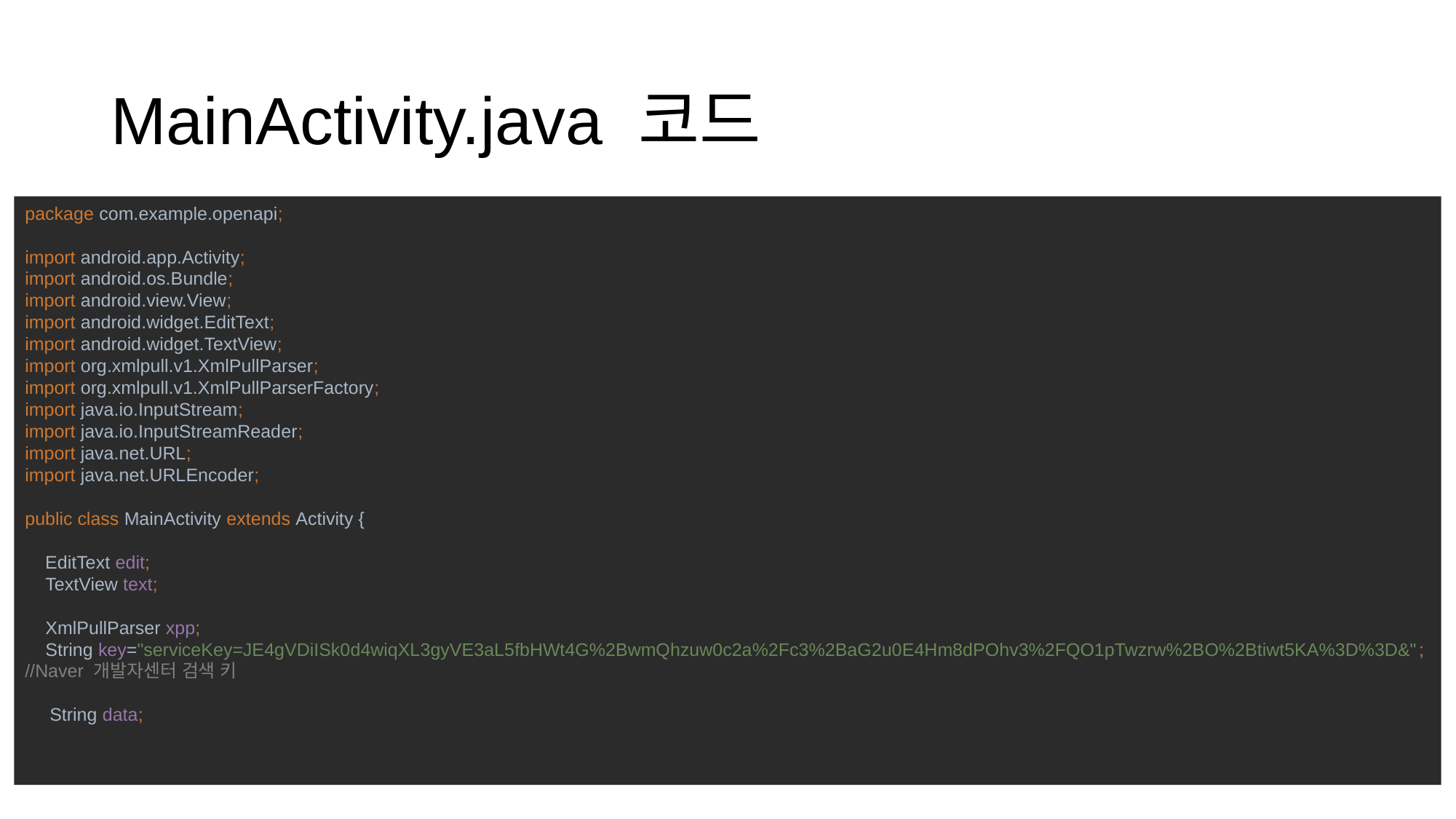

# MainActivity.java 코드
package com.example.openapi;
import android.app.Activity;
import android.os.Bundle;
import android.view.View;
import android.widget.EditText;
import android.widget.TextView;
import org.xmlpull.v1.XmlPullParser;
import org.xmlpull.v1.XmlPullParserFactory;
import java.io.InputStream;
import java.io.InputStreamReader;
import java.net.URL;
import java.net.URLEncoder;
public class MainActivity extends Activity {
    EditText edit;
    TextView text;
    XmlPullParser xpp;
    String key="serviceKey=JE4gVDiISk0d4wiqXL3gyVE3aL5fbHWt4G%2BwmQhzuw0c2a%2Fc3%2BaG2u0E4Hm8dPOhv3%2FQO1pTwzrw%2BO%2Btiwt5KA%3D%3D&";
//Naver 개발자센터 검색 키
    String data;